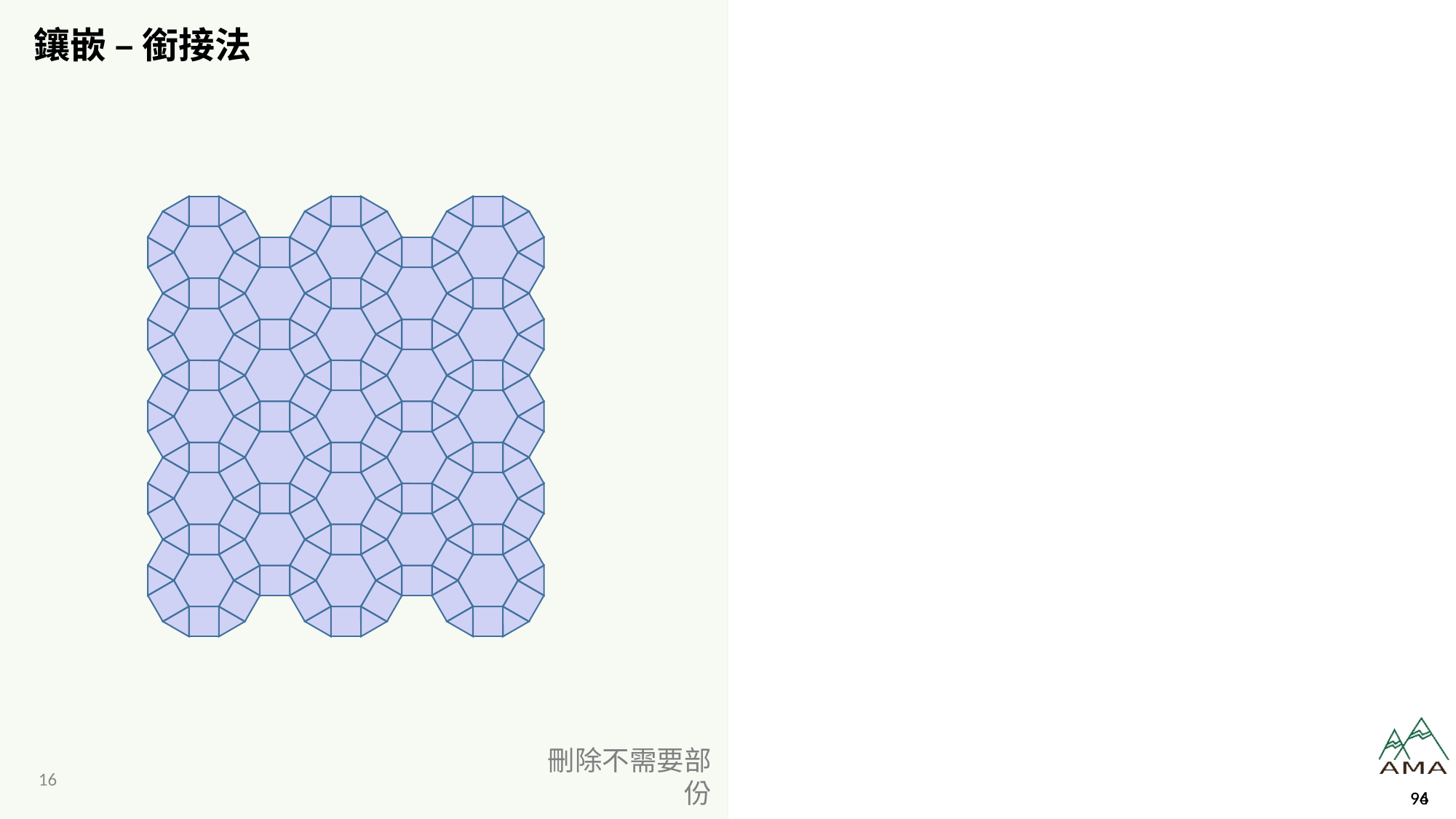

# 鑲嵌 – 銜接法

刪除不需要部份
94
96